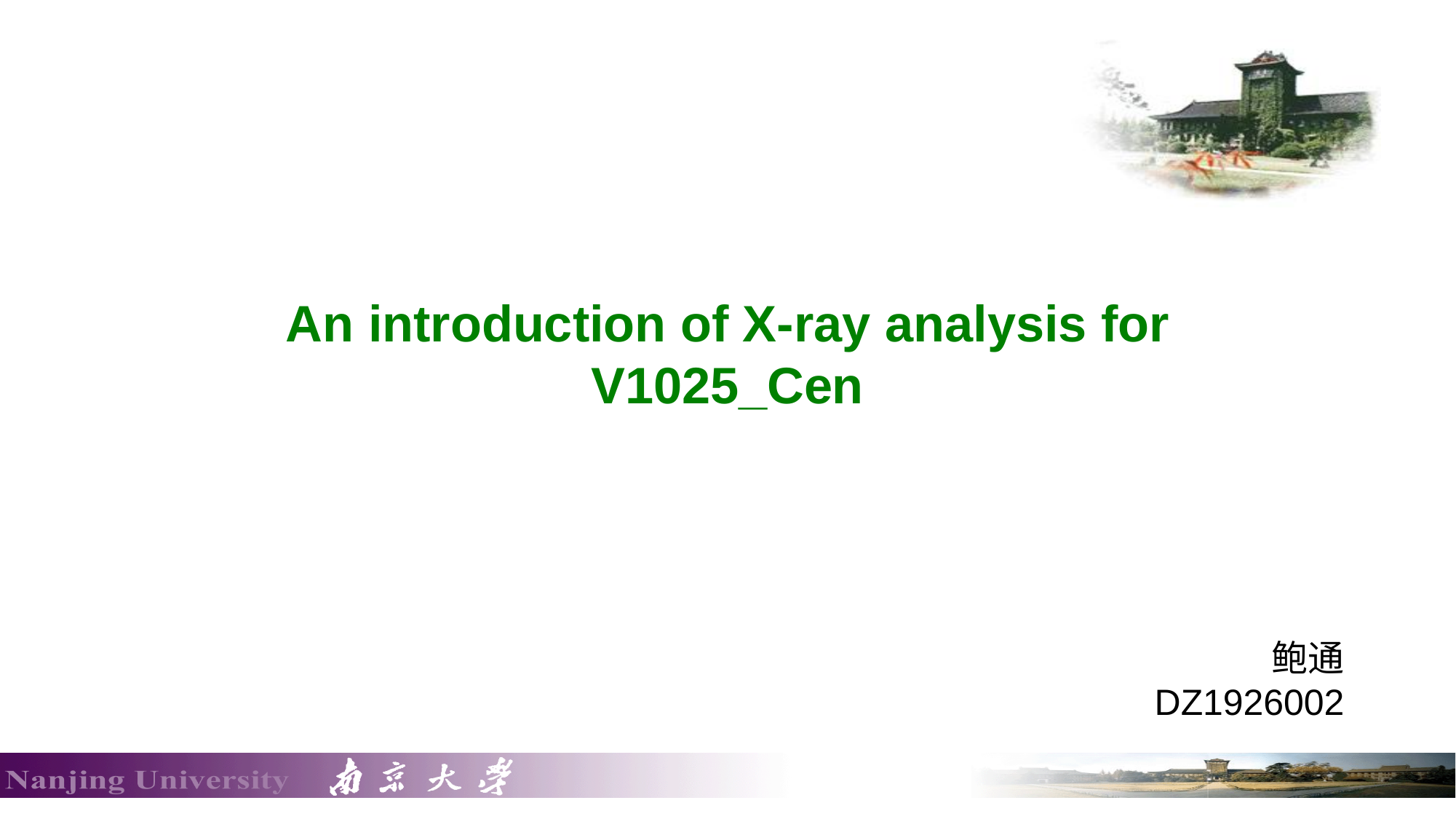

# An introduction of X-ray ﻿analysis for V1025_Cen

      鲍通
DZ1926002